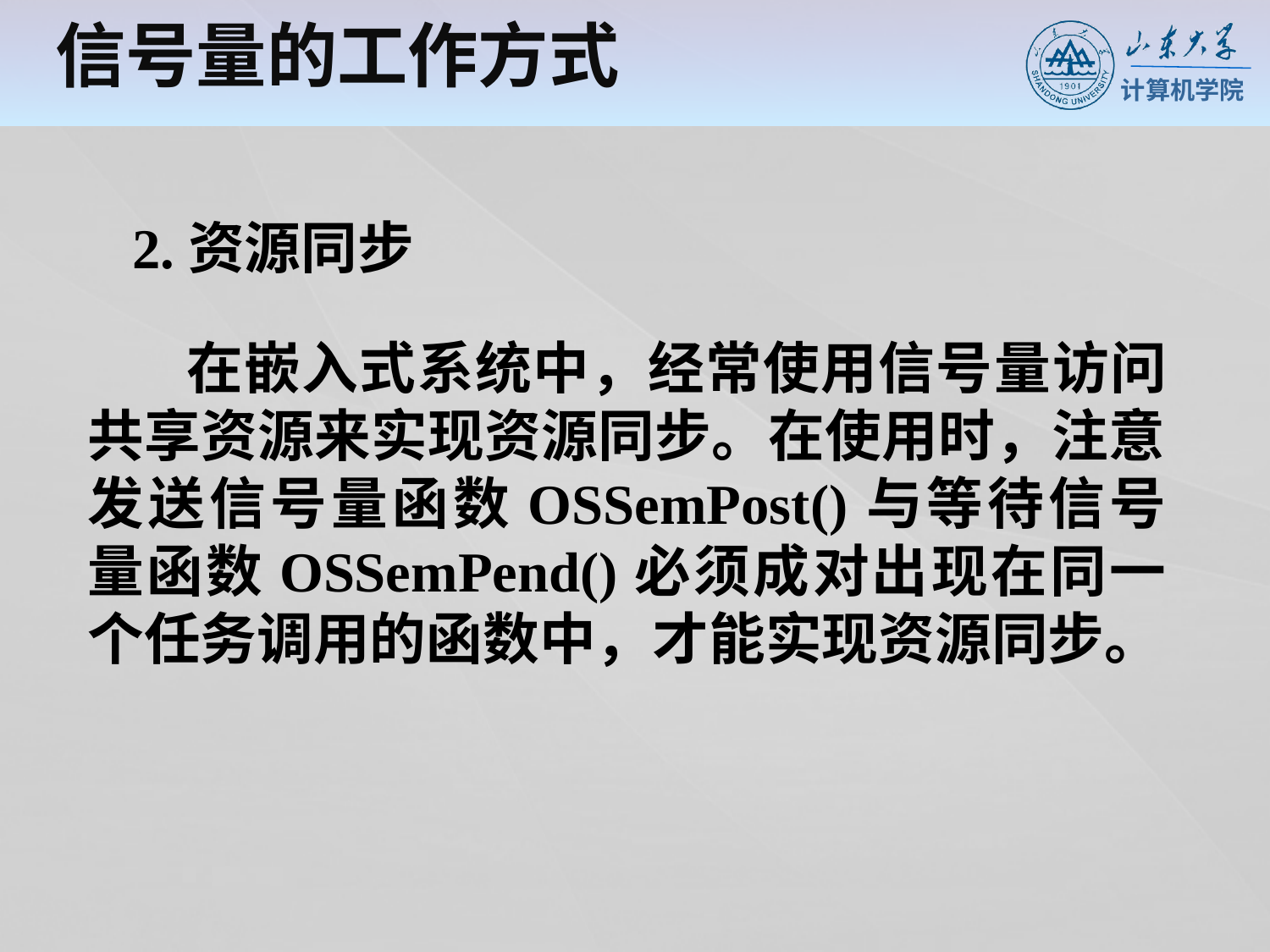

信号量的工作方式
2.资源同步
      在嵌入式系统中，经常使用信号量访问共享资源来实现资源同步。在使用时，注意发送信号量函数OSSemPost()与等待信号量函数OSSemPend()必须成对出现在同一个任务调用的函数中，才能实现资源同步。